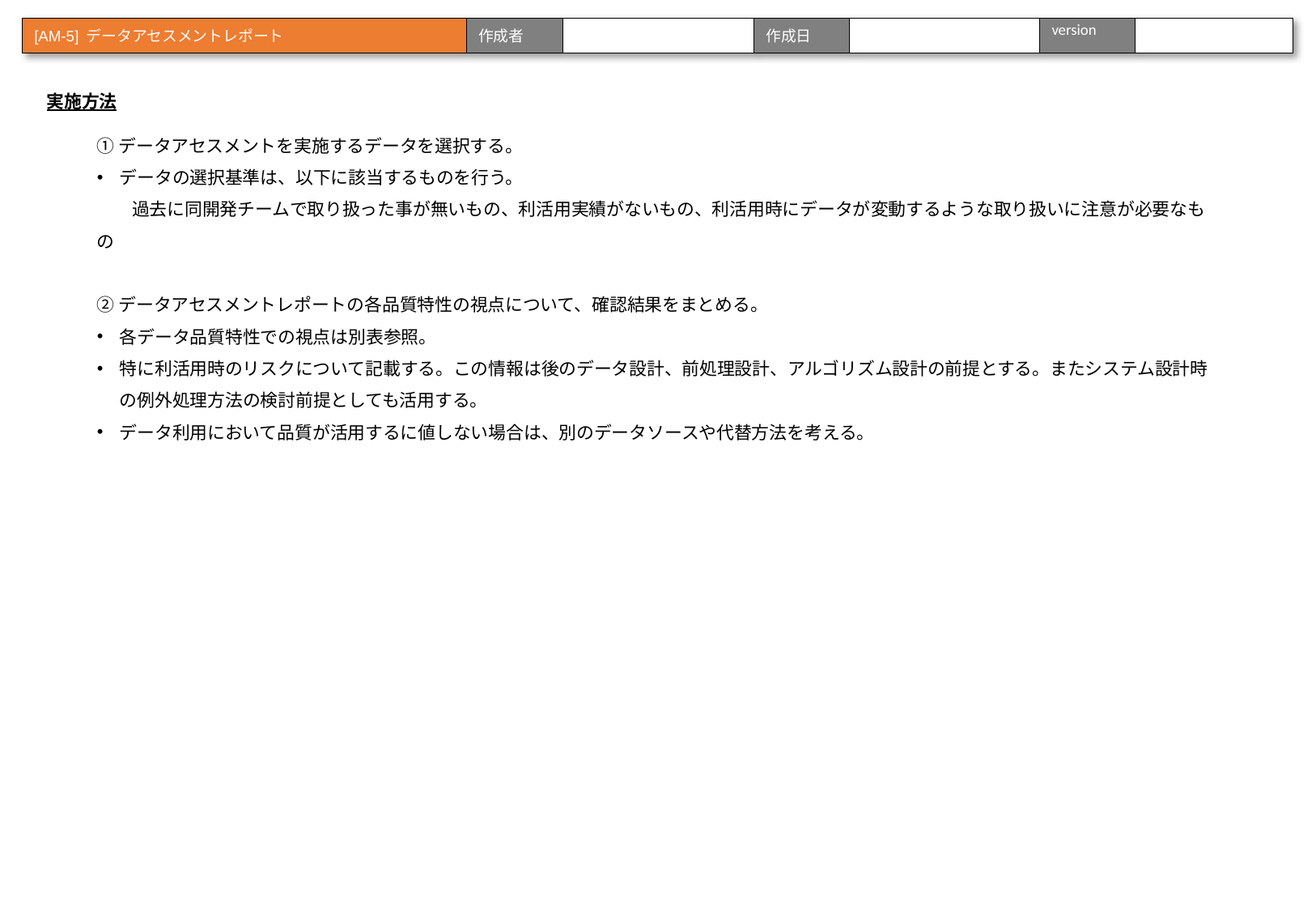

| [AM-5] データアセスメントレポート | 作成者 |  | 作成日 |  | version |  |
| --- | --- | --- | --- | --- | --- | --- |
実施方法
①データアセスメントを実施するデータを選択する。
データの選択基準は、以下に該当するものを行う。
　　過去に同開発チームで取り扱った事が無いもの、利活用実績がないもの、利活用時にデータが変動するような取り扱いに注意が必要なもの

②データアセスメントレポートの各品質特性の視点について、確認結果をまとめる。
各データ品質特性での視点は別表参照。
特に利活用時のリスクについて記載する。この情報は後のデータ設計、前処理設計、アルゴリズム設計の前提とする。またシステム設計時の例外処理方法の検討前提としても活用する。
データ利用において品質が活用するに値しない場合は、別のデータソースや代替方法を考える。